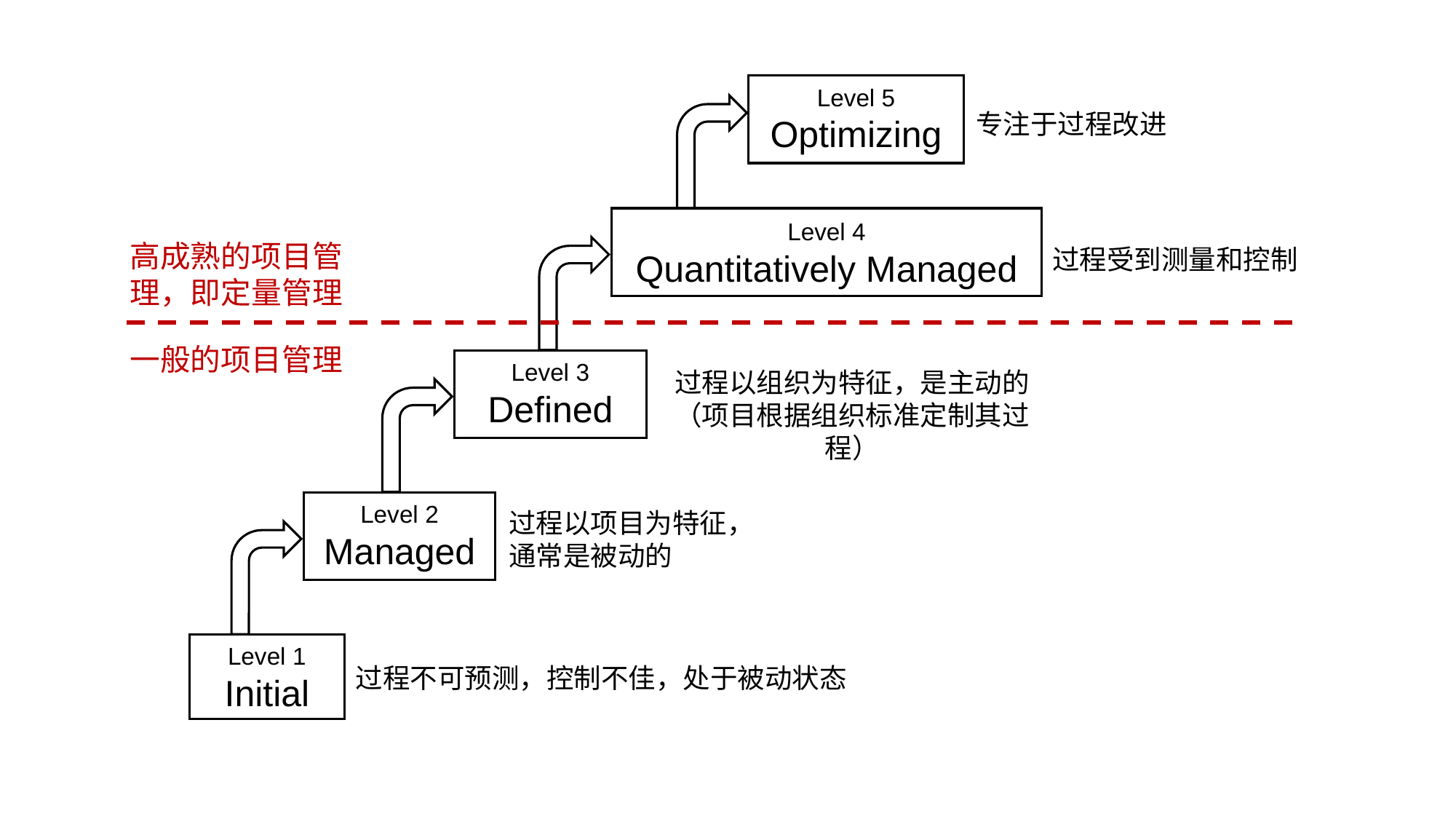

Level 5
Optimizing

专注于过程改进

Level 4
Quantitatively Managed
高成熟的项目管
理，即定量管理

过程受到测量和控制
一般的项目管理

Level 3
Defined
过程以组织为特征，是主动的
（项目根据组织标准定制其过程）

Level 2
Managed
过程以项目为特征，
通常是被动的

Level 1
Initial
过程不可预测，控制不佳，处于被动状态